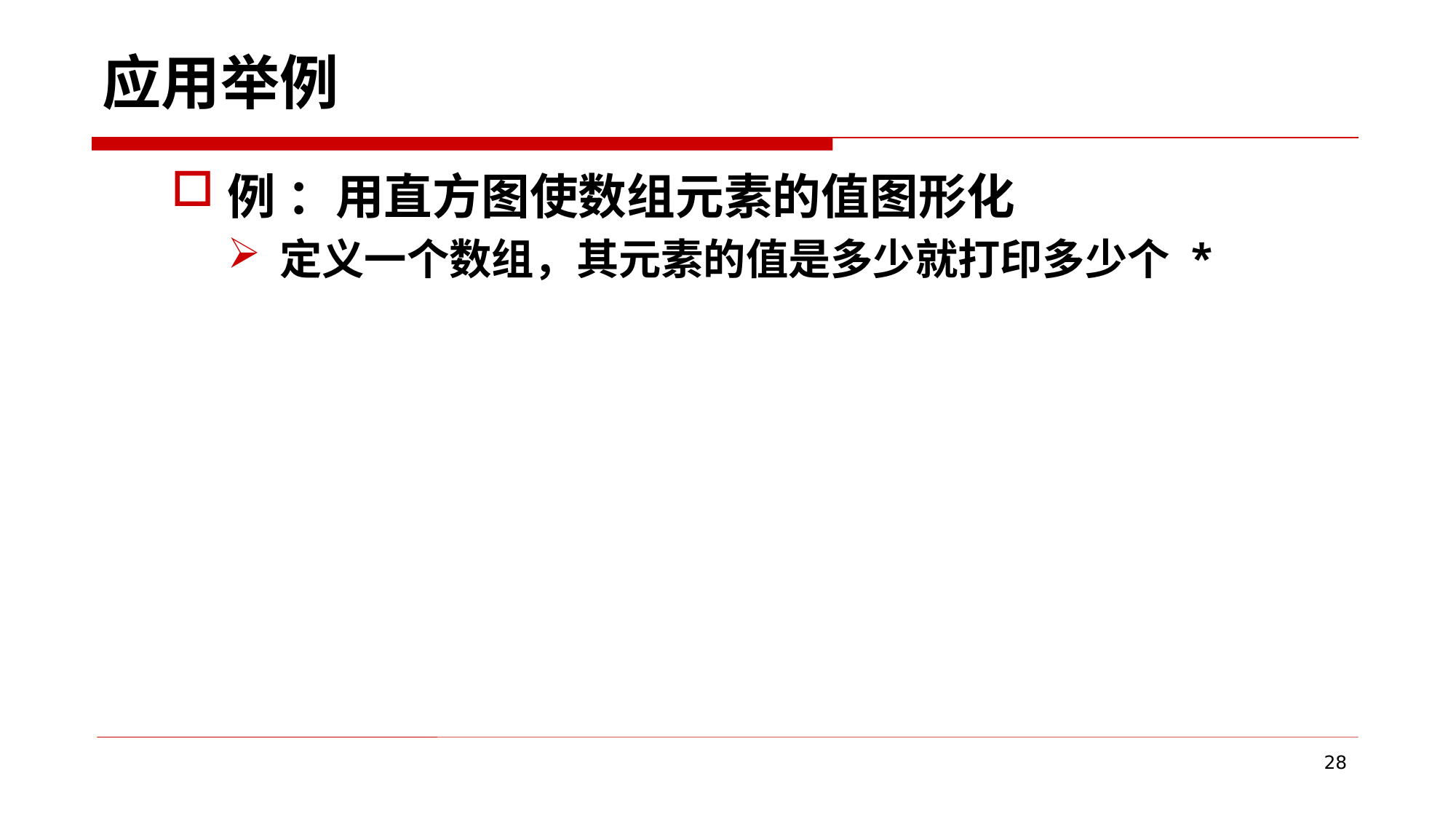

应用举例
例 ：用直方图使数组元素的值图形化
定义一个数组，其元素的值是多少就打印多少个 *

28